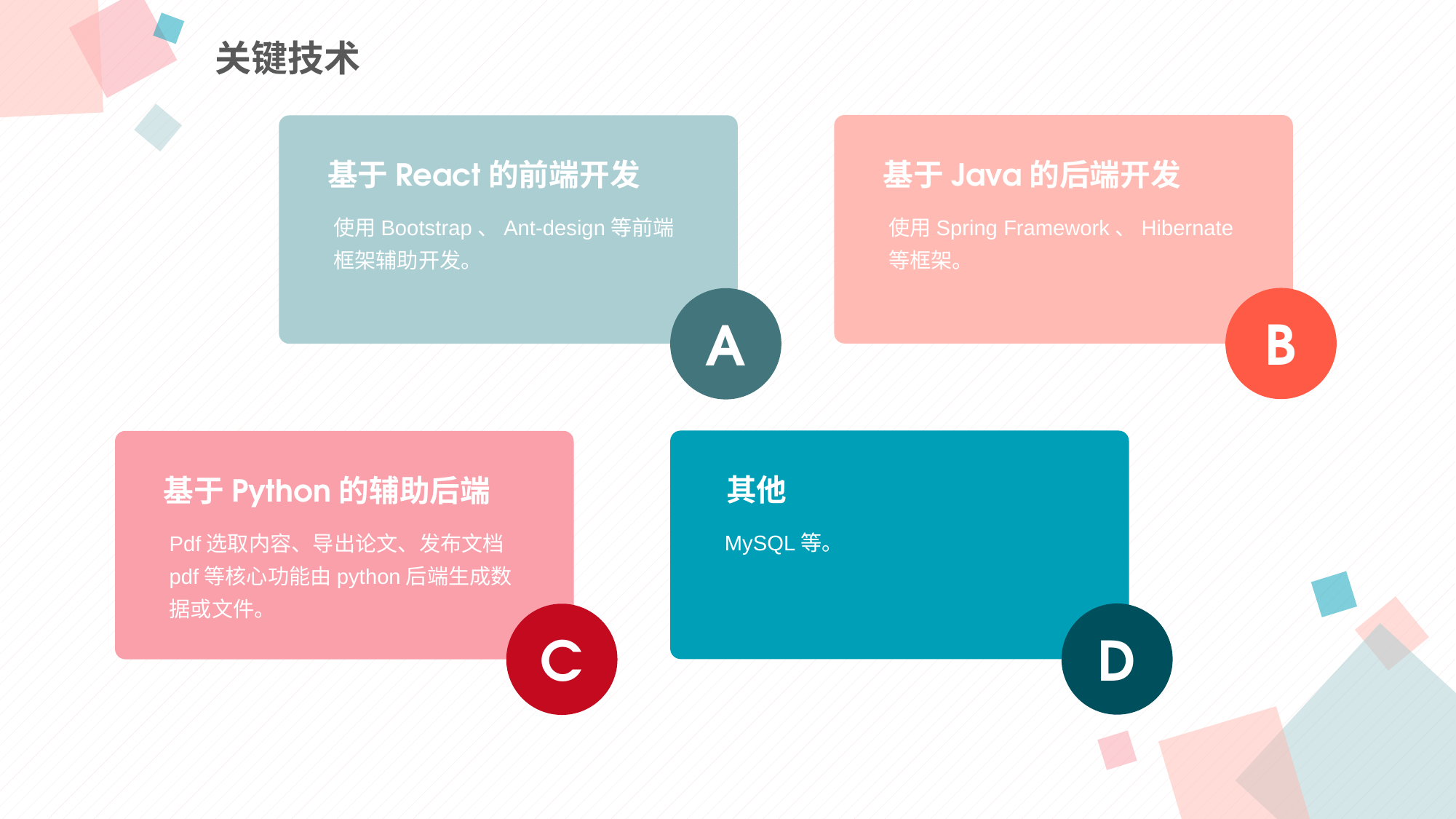

关键技术

基于Java的后端开发
基于React的前端开发
使用Spring Framework、Hibernate等框架。
使用Bootstrap、Ant-design等前端框架辅助开发。
B
A

其他
基于Python的辅助后端
MySQL等。
Pdf选取内容、导出论文、发布文档pdf等核心功能由python后端生成数据或文件。
D
C